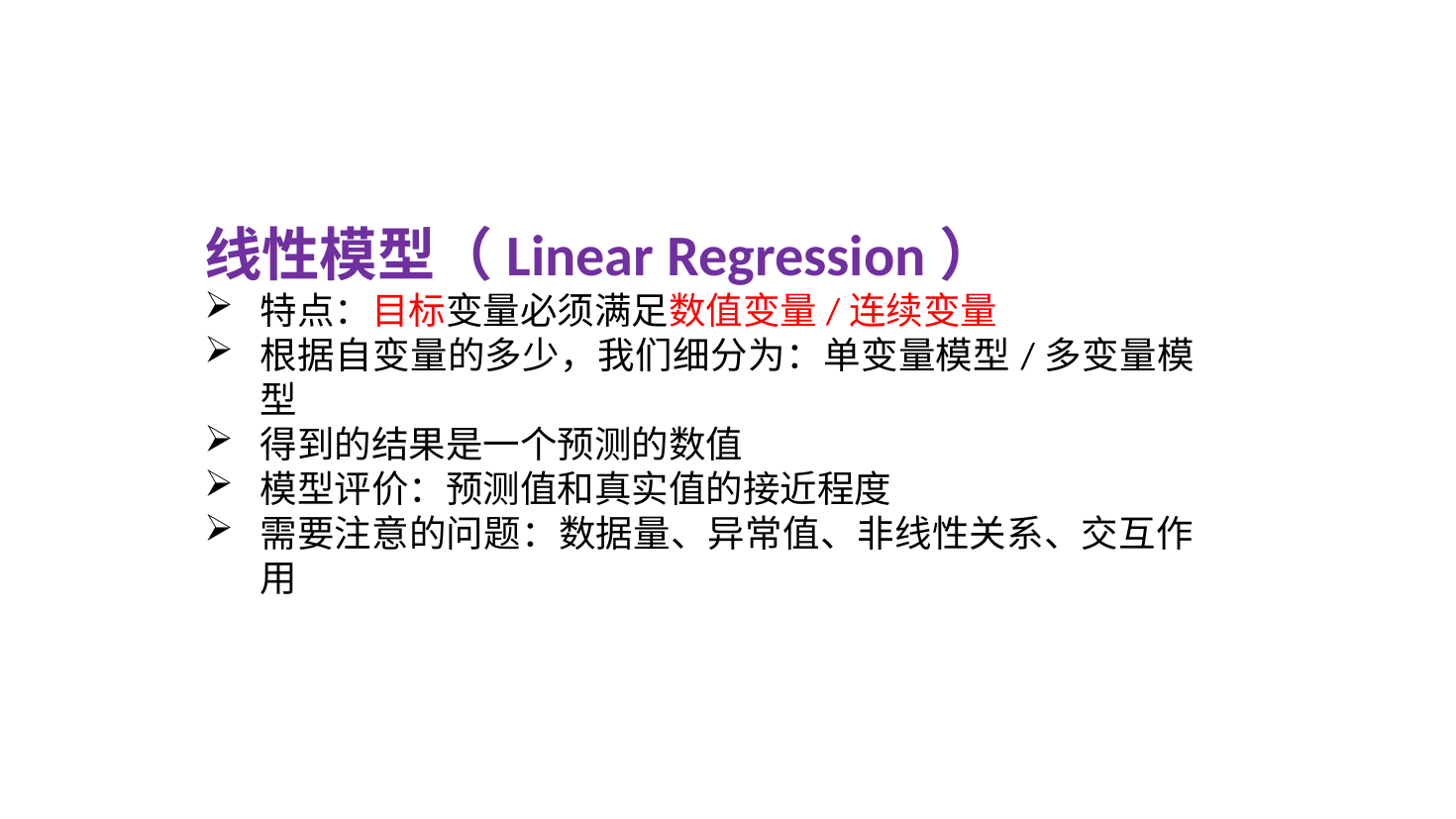

线性模型（Linear Regression）
特点：目标变量必须满足数值变量/连续变量
根据自变量的多少，我们细分为：单变量模型/多变量模型
得到的结果是一个预测的数值
模型评价：预测值和真实值的接近程度
需要注意的问题：数据量、异常值、非线性关系、交互作用